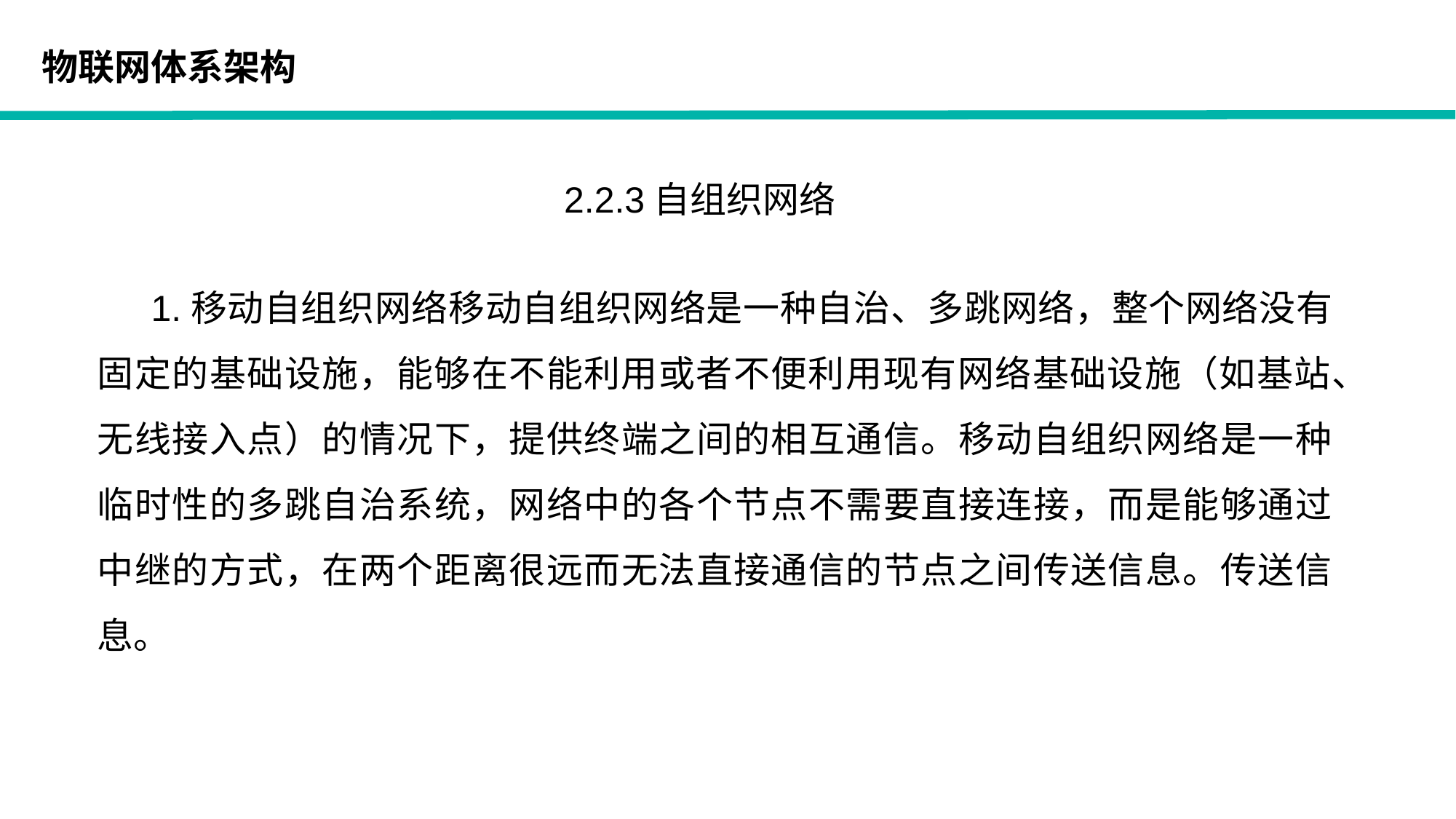

2.2.3自组织网络
1.移动自组织网络移动自组织网络是一种自治、多跳网络，整个网络没有固定的基础设施，能够在不能利用或者不便利用现有网络基础设施（如基站、无线接入点）的情况下，提供终端之间的相互通信。移动自组织网络是一种临时性的多跳自治系统，网络中的各个节点不需要直接连接，而是能够通过中继的方式，在两个距离很远而无法直接通信的节点之间传送信息。传送信息。